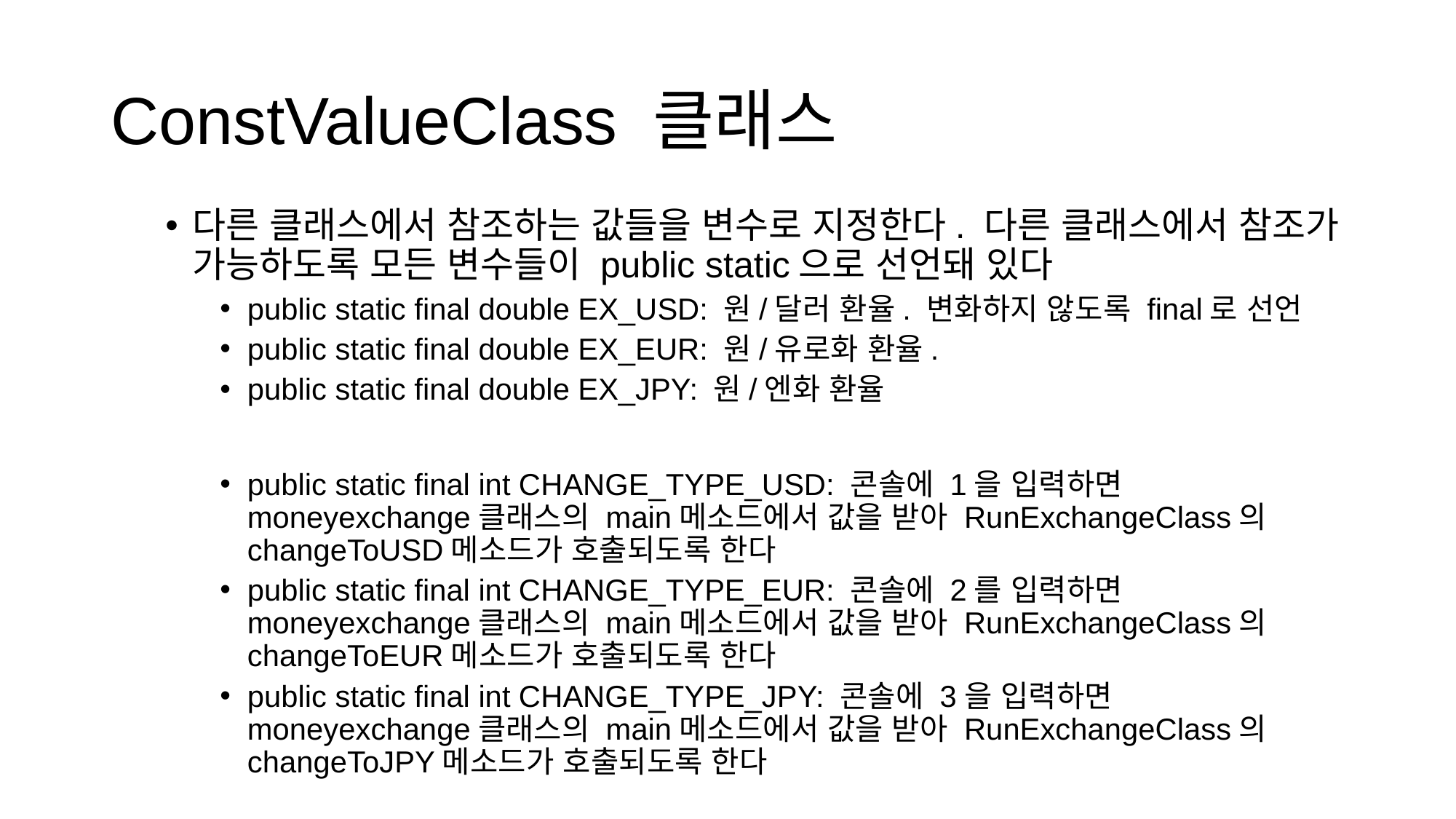

# ConstValueClass 클래스
다른 클래스에서 참조하는 값들을 변수로 지정한다. 다른 클래스에서 참조가 가능하도록 모든 변수들이 public static으로 선언돼 있다
public static final double EX_USD: 원/달러 환율. 변화하지 않도록 final로 선언
public static final double EX_EUR: 원/유로화 환율.
public static final double EX_JPY: 원/엔화 환율

public static final int CHANGE_TYPE_USD: 콘솔에 1을 입력하면 moneyexchange클래스의 main메소드에서 값을 받아 RunExchangeClass의 changeToUSD메소드가 호출되도록 한다
public static final int CHANGE_TYPE_EUR: 콘솔에 2를 입력하면 moneyexchange클래스의 main메소드에서 값을 받아 RunExchangeClass의 changeToEUR메소드가 호출되도록 한다
public static final int CHANGE_TYPE_JPY: 콘솔에 3을 입력하면 moneyexchange클래스의 main메소드에서 값을 받아 RunExchangeClass의 changeToJPY메소드가 호출되도록 한다